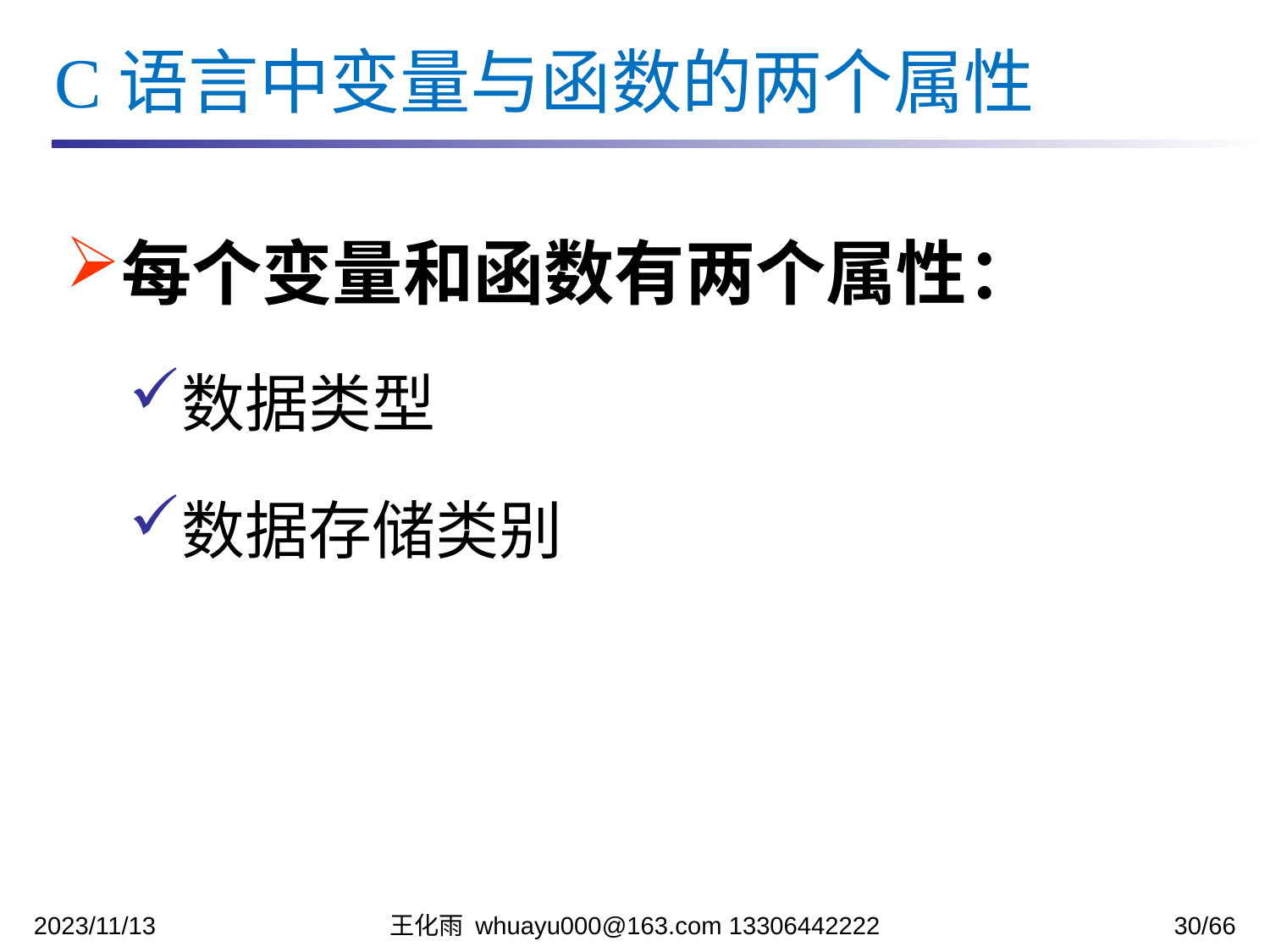

C语言中变量与函数的两个属性
每个变量和函数有两个属性：
数据类型
数据存储类别
2023/11/13
王化雨 whuayu000@163.com 13306442222
30/66